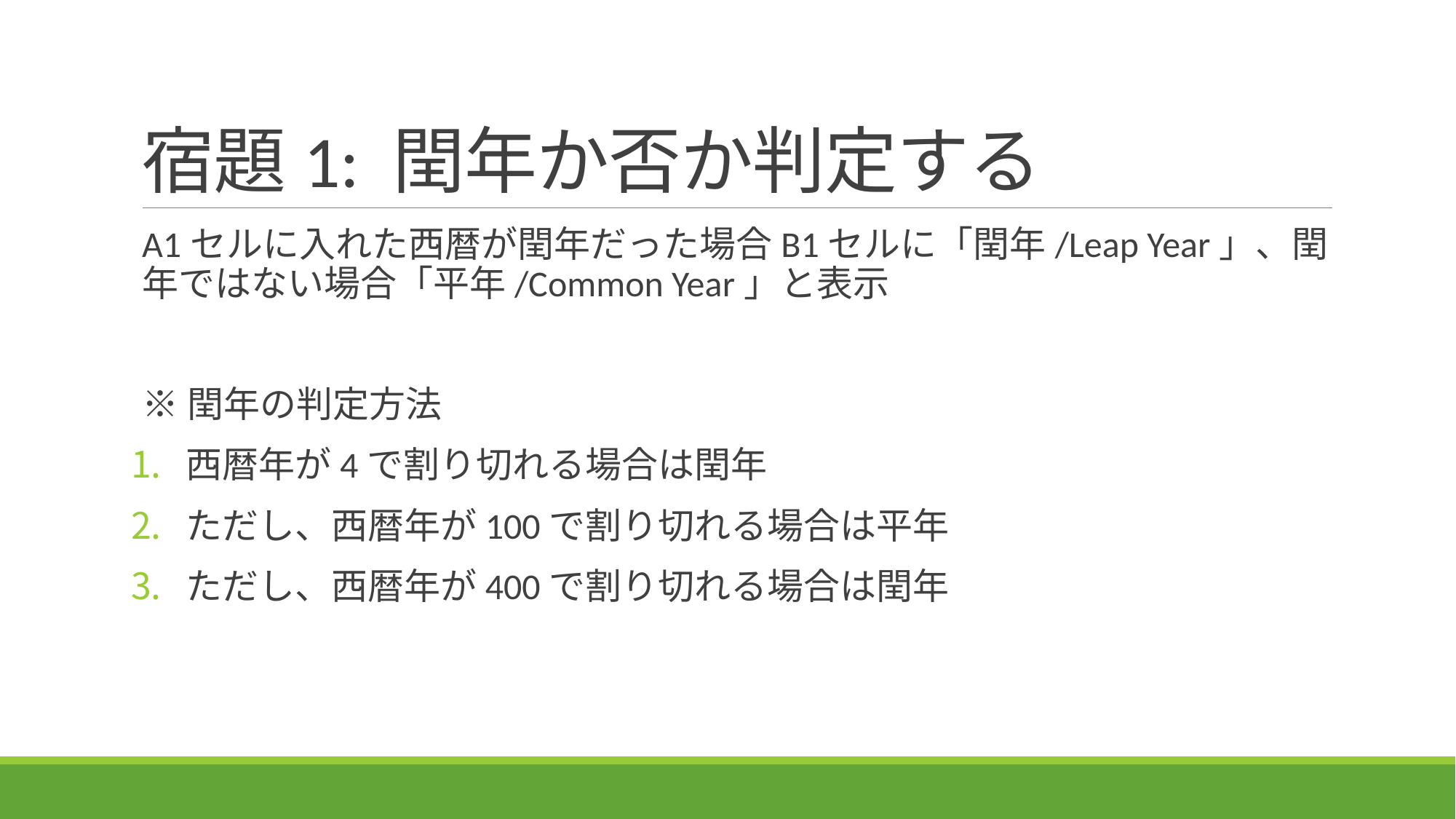

# 宿題1: 閏年か否か判定する
A1セルに入れた西暦が閏年だった場合B1セルに「閏年/Leap Year」、閏年ではない場合「平年/Common Year」と表示

※閏年の判定方法
西暦年が4で割り切れる場合は閏年
ただし、西暦年が100で割り切れる場合は平年
ただし、西暦年が400で割り切れる場合は閏年